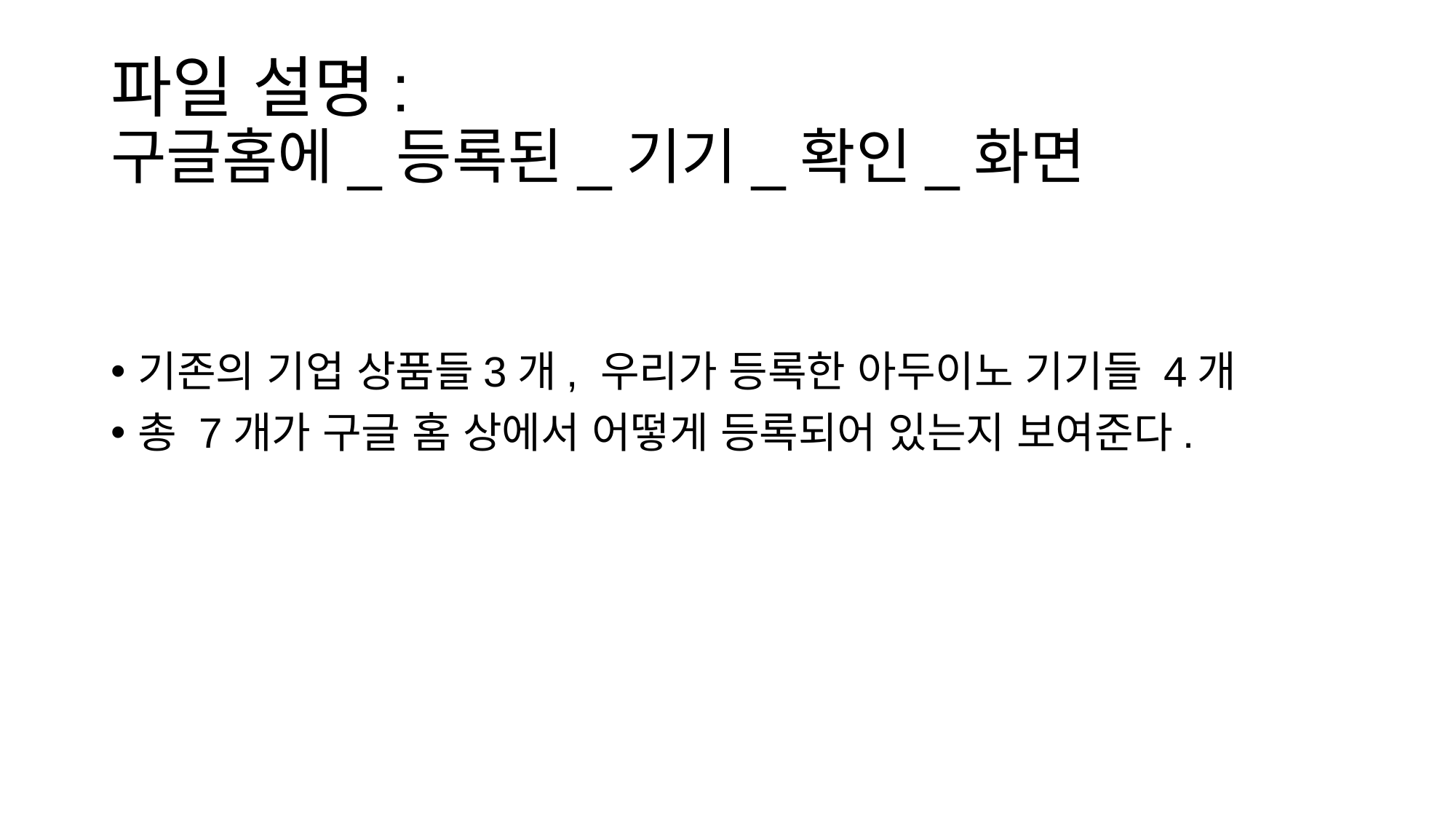

# 파일 설명: 구글홈에_등록된_기기_확인_화면

기존의 기업 상품들3개, 우리가 등록한 아두이노 기기들 4개
총 7개가 구글 홈 상에서 어떻게 등록되어 있는지 보여준다.